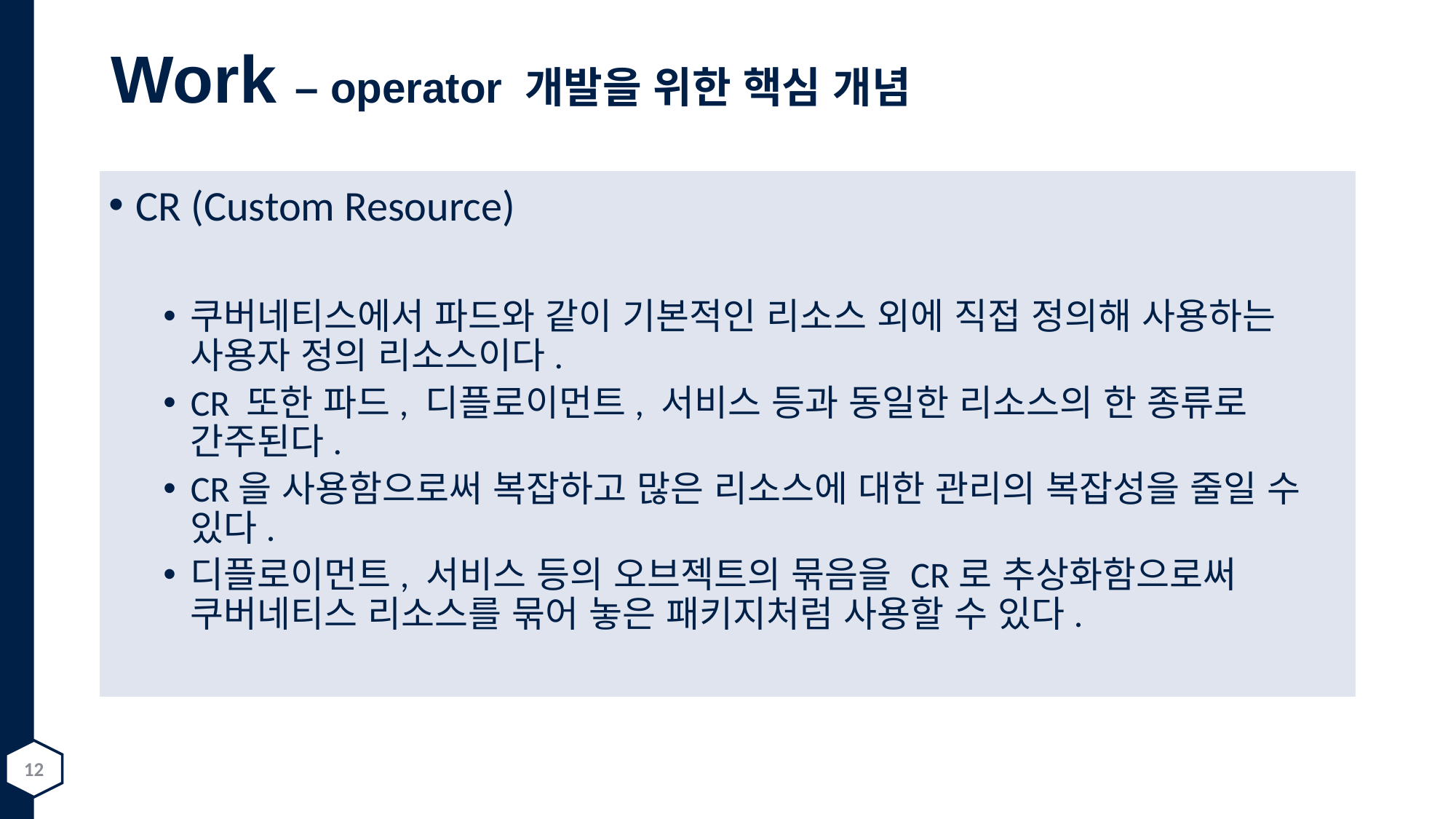

# Work – operator 개발을 위한 핵심 개념
CR (Custom Resource)

쿠버네티스에서 파드와 같이 기본적인 리소스 외에 직접 정의해 사용하는 사용자 정의 리소스이다.
CR 또한 파드, 디플로이먼트, 서비스 등과 동일한 리소스의 한 종류로 간주된다.
CR을 사용함으로써 복잡하고 많은 리소스에 대한 관리의 복잡성을 줄일 수 있다.
디플로이먼트, 서비스 등의 오브젝트의 묶음을 CR로 추상화함으로써 쿠버네티스 리소스를 묶어 놓은 패키지처럼 사용할 수 있다.
12